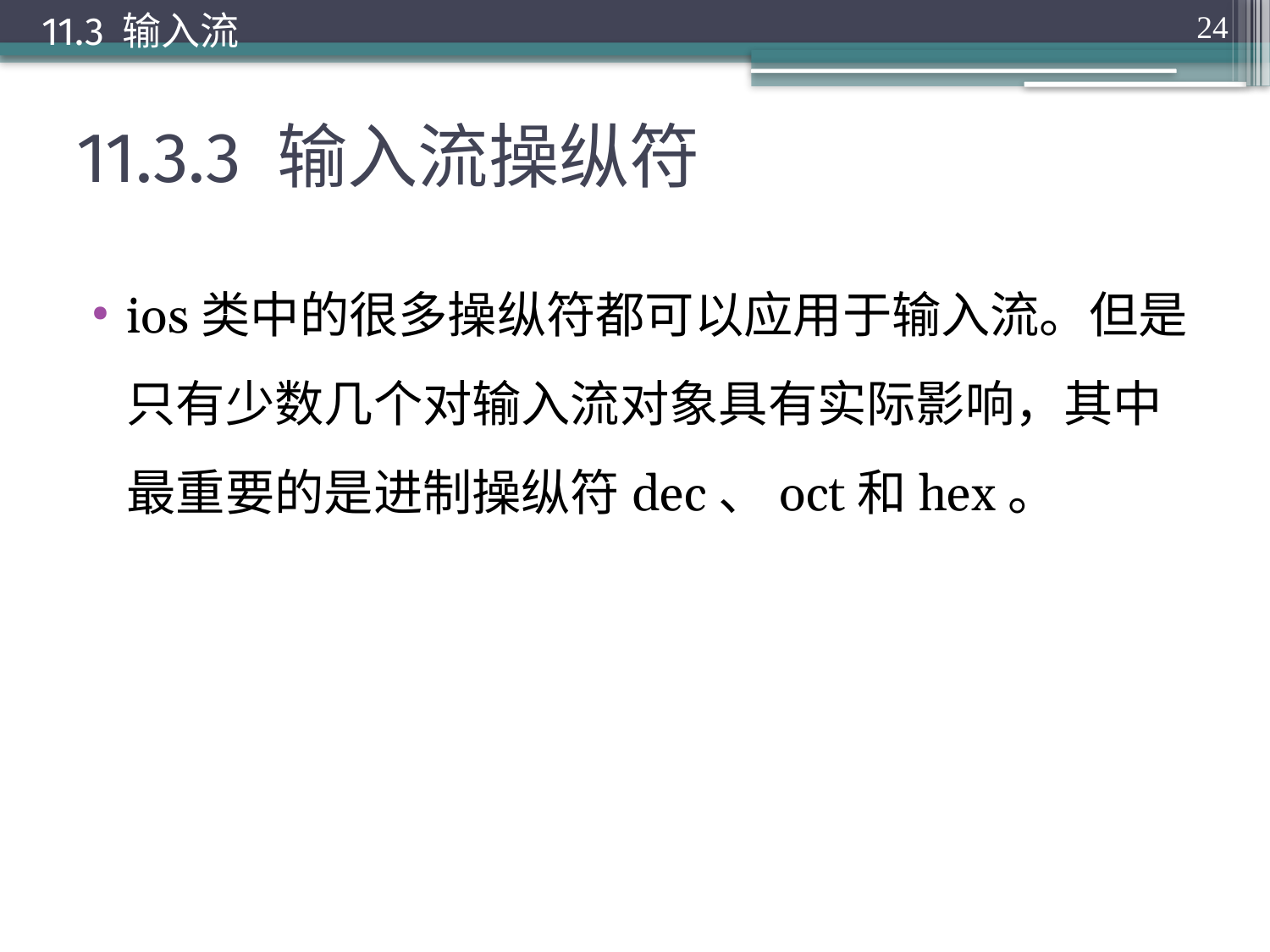

11.3 输入流
24
# 11.3.3 输入流操纵符
ios类中的很多操纵符都可以应用于输入流。但是只有少数几个对输入流对象具有实际影响，其中最重要的是进制操纵符dec、oct和hex。